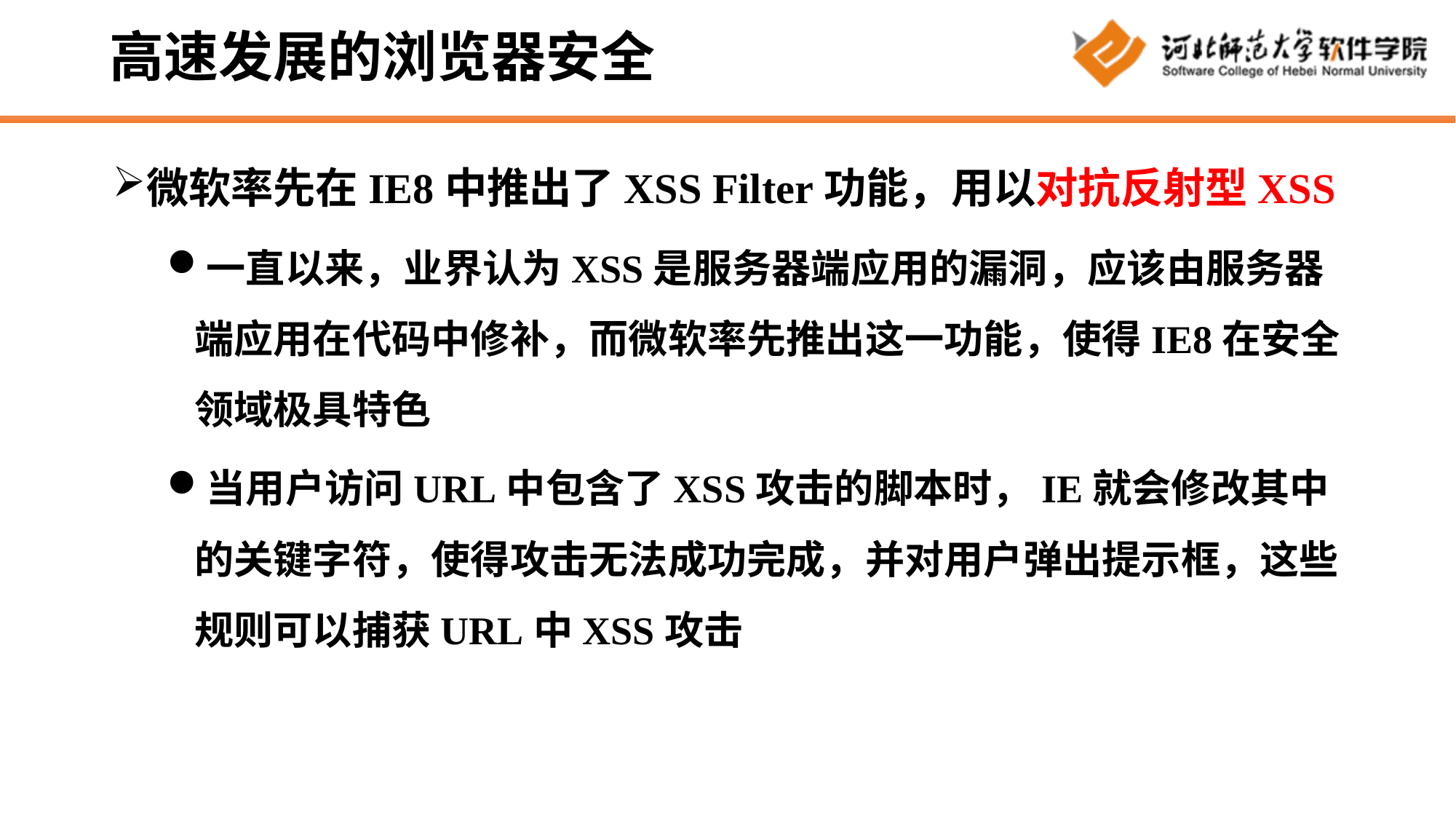

# 高速发展的浏览器安全
微软率先在IE8中推出了XSS Filter功能，用以对抗反射型XSS
一直以来，业界认为XSS是服务器端应用的漏洞，应该由服务器端应用在代码中修补，而微软率先推出这一功能，使得IE8在安全领域极具特色
当用户访问URL中包含了XSS攻击的脚本时，IE就会修改其中的关键字符，使得攻击无法成功完成，并对用户弹出提示框，这些规则可以捕获URL中XSS攻击